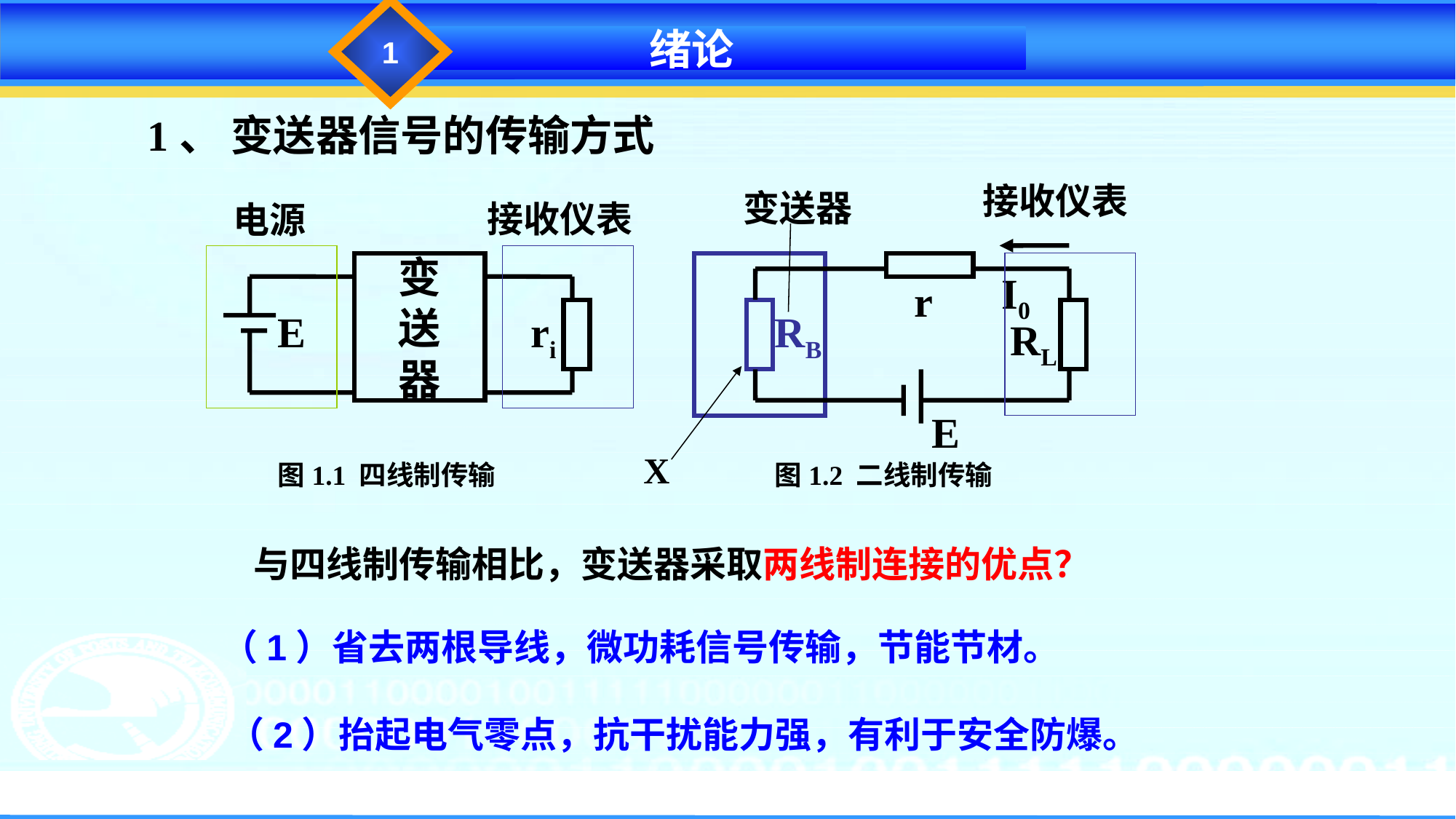

1
绪论
1、 变送器信号的传输方式
接收仪表
变送器
接收仪表
电源

变
送
器

E

I0

r

ri
RB
RL

E
 X
图1.1 四线制传输
图1.2 二线制传输
与四线制传输相比，变送器采取两线制连接的优点？
（1）省去两根导线，微功耗信号传输，节能节材。
（2）抬起电气零点，抗干扰能力强，有利于安全防爆。